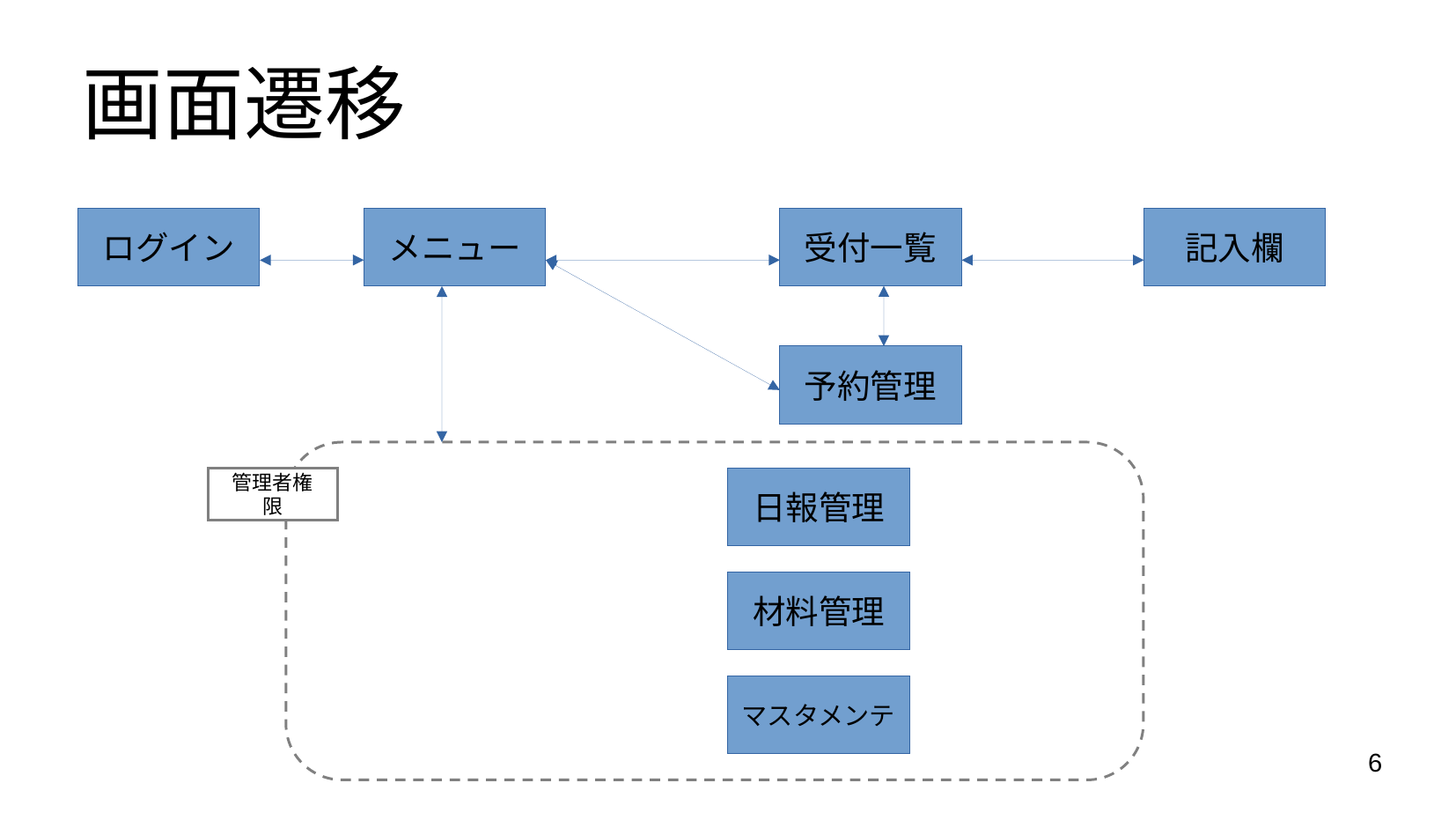

# 画面遷移
メニュー
受付一覧
記入欄
ログイン

予約管理

管理者権限
日報管理
材料管理
マスタメンテ
6